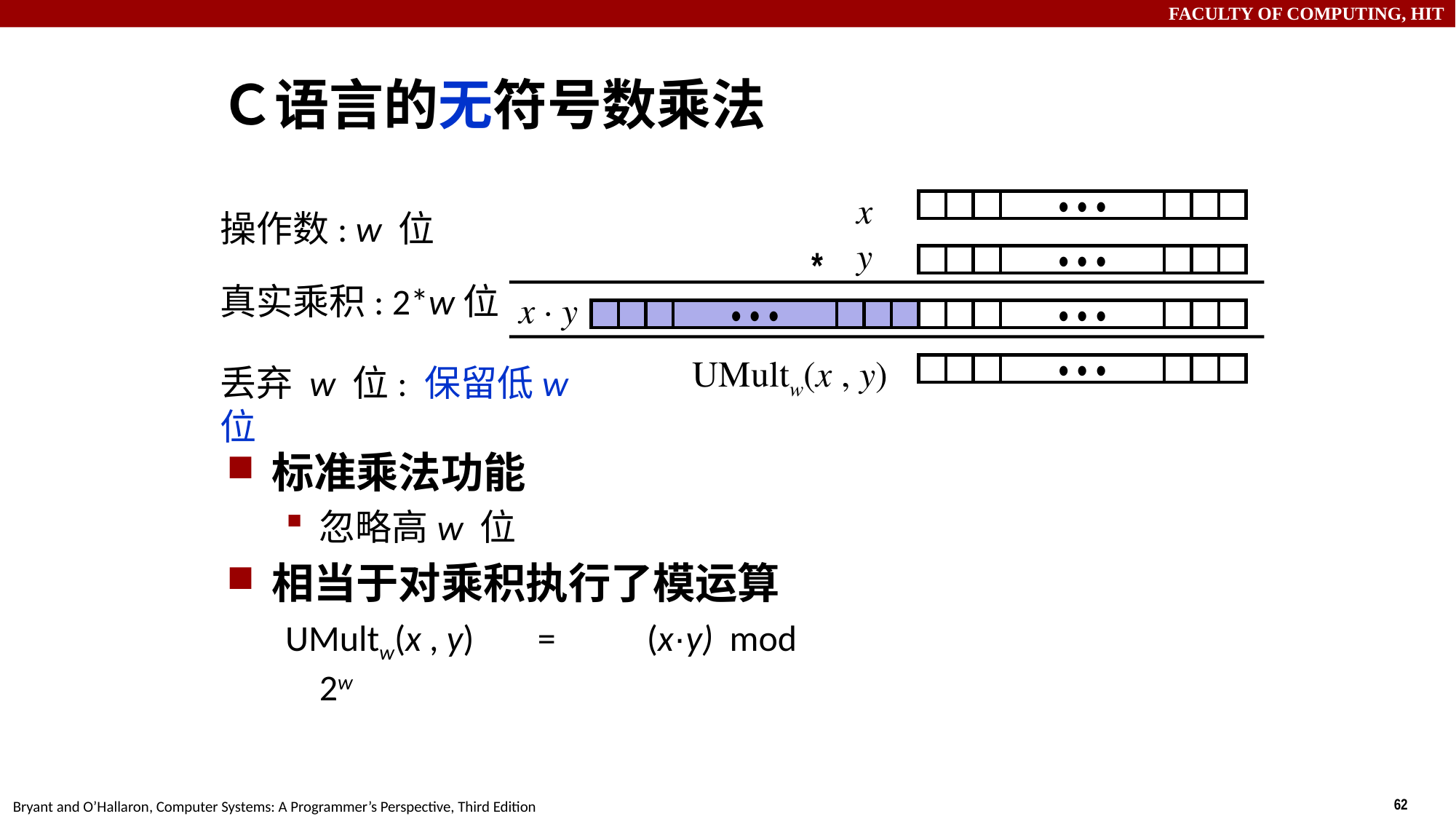

# Ｃ语言的无符号数乘法
x

• • •

操作数: w 位
y
*

• • •

真实乘积: 2*w位

x · y

• • •

• • •

UMultw(x , y)

• • •

丢弃 w 位: 保留低w 位
标准乘法功能
忽略高w 位
相当于对乘积执行了模运算
UMultw(x , y)	=	(x·y)  mod 2w